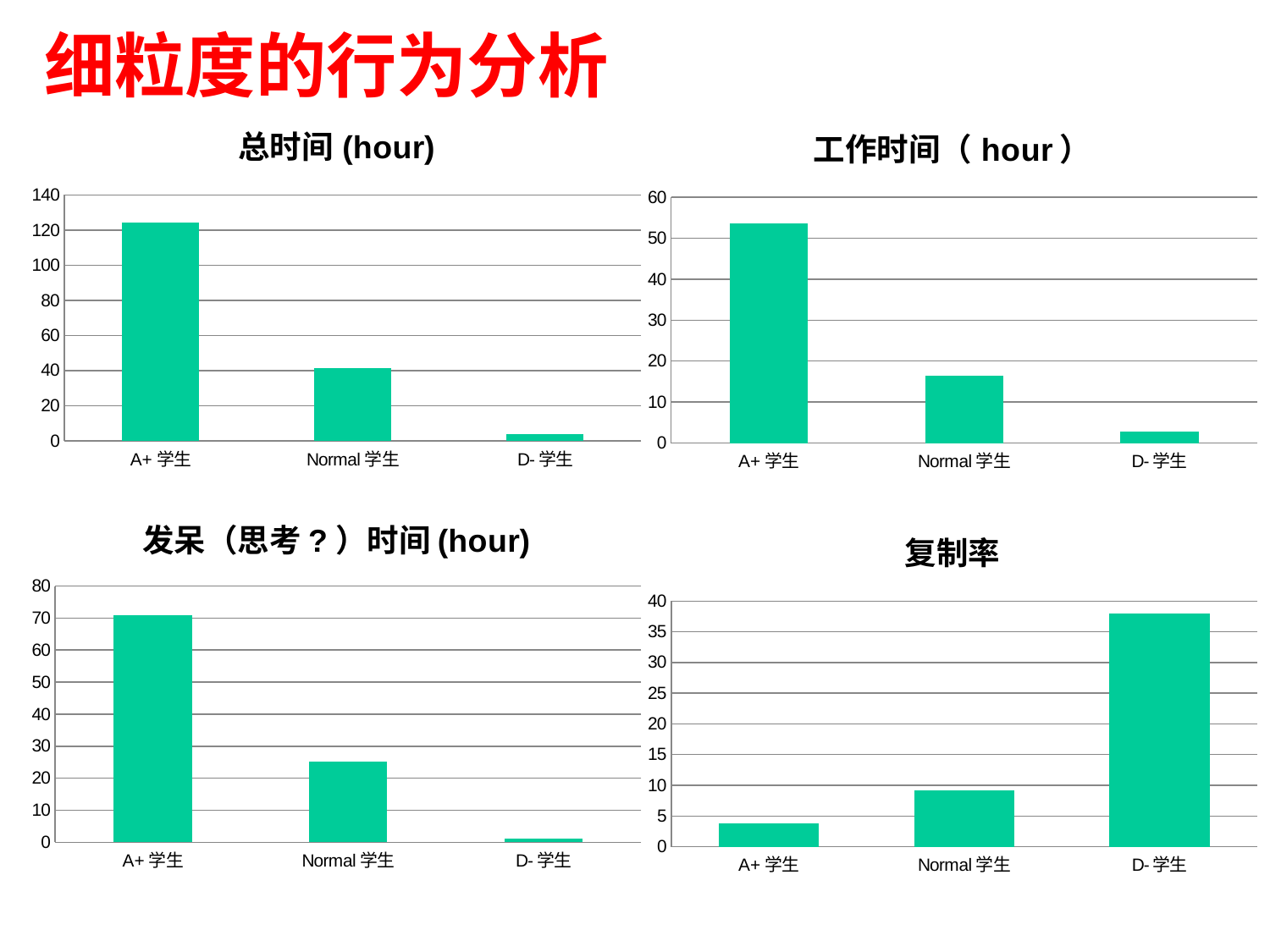

# 细粒度的行为分析

### Chart:

| Category | 总时间(hour) |
|---|---|
| A+学生 | 124.43 |
| Normal学生 | 41.62 |
| D-学生 | 3.92 |

### Chart:

| Category | 工作时间（hour） |
|---|---|
| A+学生 | 53.56 |
| Normal学生 | 16.53 |
| D-学生 | 2.79 |

### Chart: 发呆（思考?）时间(hour)

| Category | 发呆时间(hour) |
|---|---|
| A+学生 | 70.87 |
| Normal学生 | 25.09 |
| D-学生 | 1.13 |

### Chart:

| Category | 复制率 |
|---|---|
| A+学生 | 3.805 |
| Normal学生 | 9.14320658710195 |
| D-学生 | 38.004206739705 |